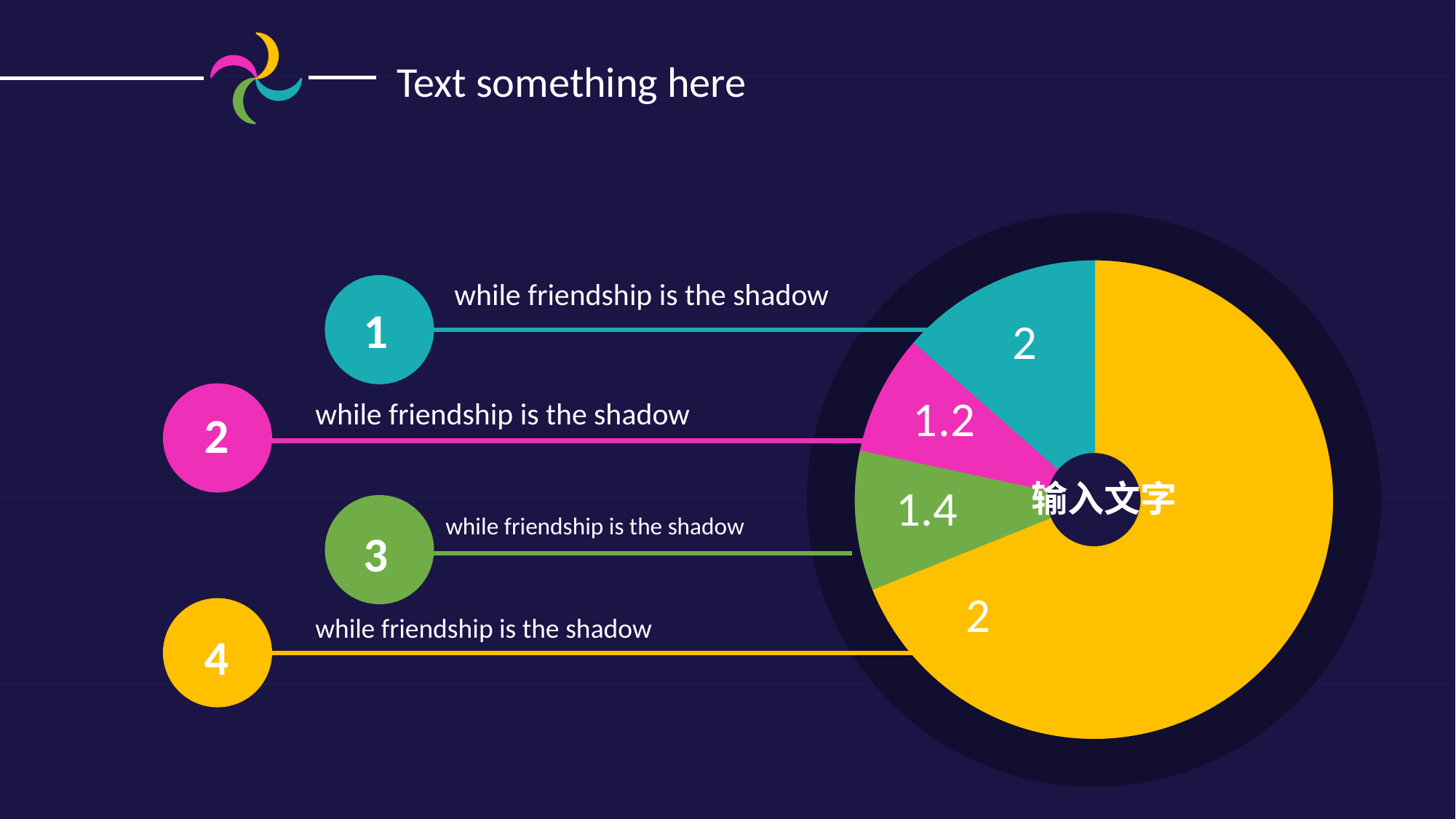

Text something here

### Chart

| Category | 销售额 | 辅助 | 辅助2 | 辅助3 | 辅助4 |
|---|---|---|---|---|---|
| 1 | 8.200000000000001 | 8.200000000000001 | 8.200000000000001 | 8.200000000000001 | 8.200000000000001 |
| 2 | 2.0 | 2.0 | 2.0 | 2.0 | 2.0 |
| 3 | 1.4 | 1.4 | 1.4 | 1.4 | 1.4 |
| 4 | 1.2 | 1.2 | 1.2 | 1.2 | 1.2 |
| 5 | 2.0 | 2.0 | 2.0 | 2.0 | 2.0 |
while friendship is the shadow

1

2

while friendship is the shadow
输入文字

3

while friendship is the shadow

4

while friendship is the shadow